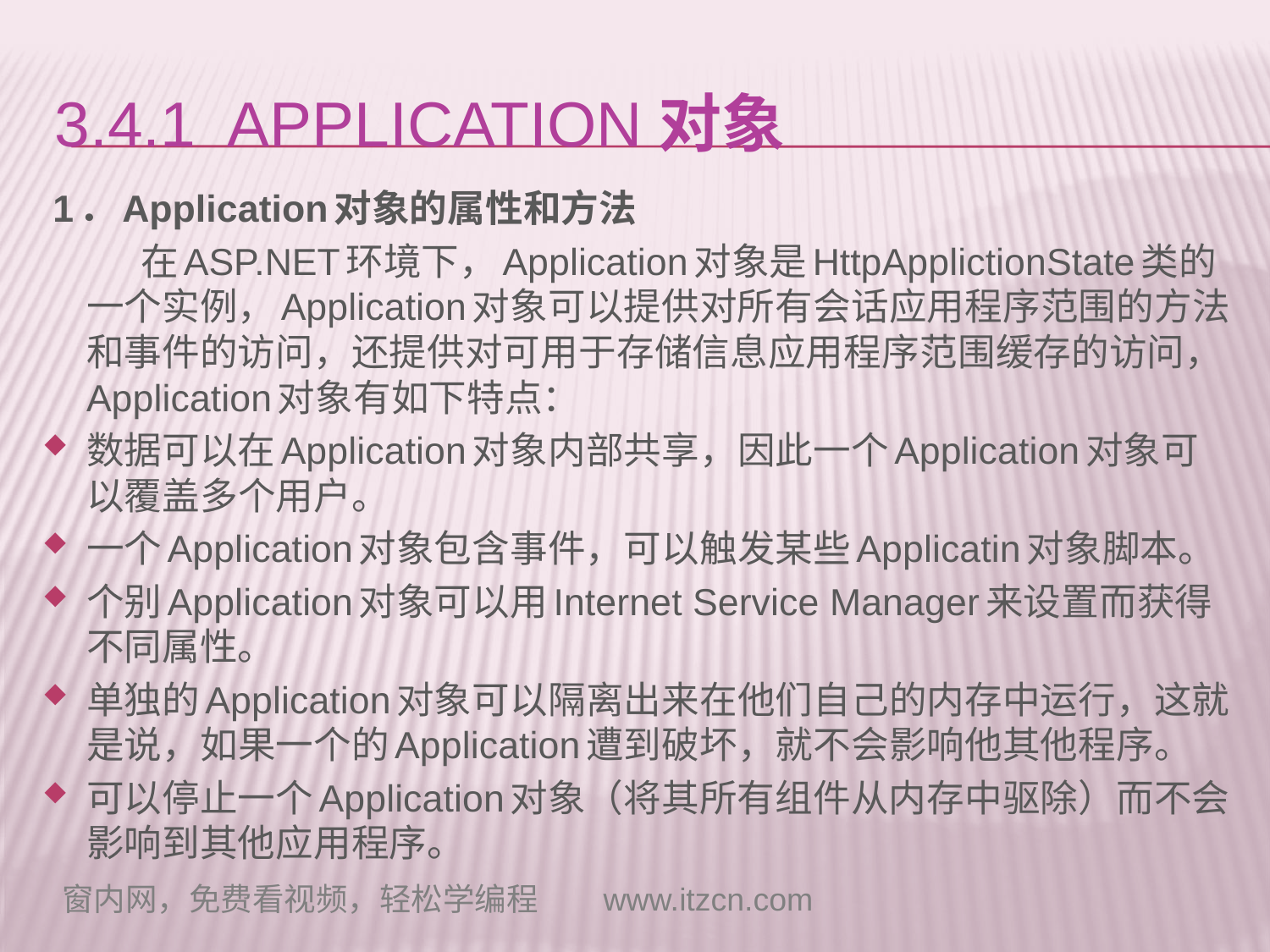

# 3.4.1  Application对象
 1．Application对象的属性和方法
           在ASP.NET环境下，Application对象是HttpApplictionState类的一个实例，Application对象可以提供对所有会话应用程序范围的方法和事件的访问，还提供对可用于存储信息应用程序范围缓存的访问，Application对象有如下特点：
数据可以在Application对象内部共享，因此一个Application对象可以覆盖多个用户。
一个Application对象包含事件，可以触发某些Applicatin对象脚本。
个别Application对象可以用Internet Service Manager来设置而获得不同属性。
单独的Application对象可以隔离出来在他们自己的内存中运行，这就是说，如果一个的Application遭到破坏，就不会影响他其他程序。
可以停止一个Application对象（将其所有组件从内存中驱除）而不会影响到其他应用程序。